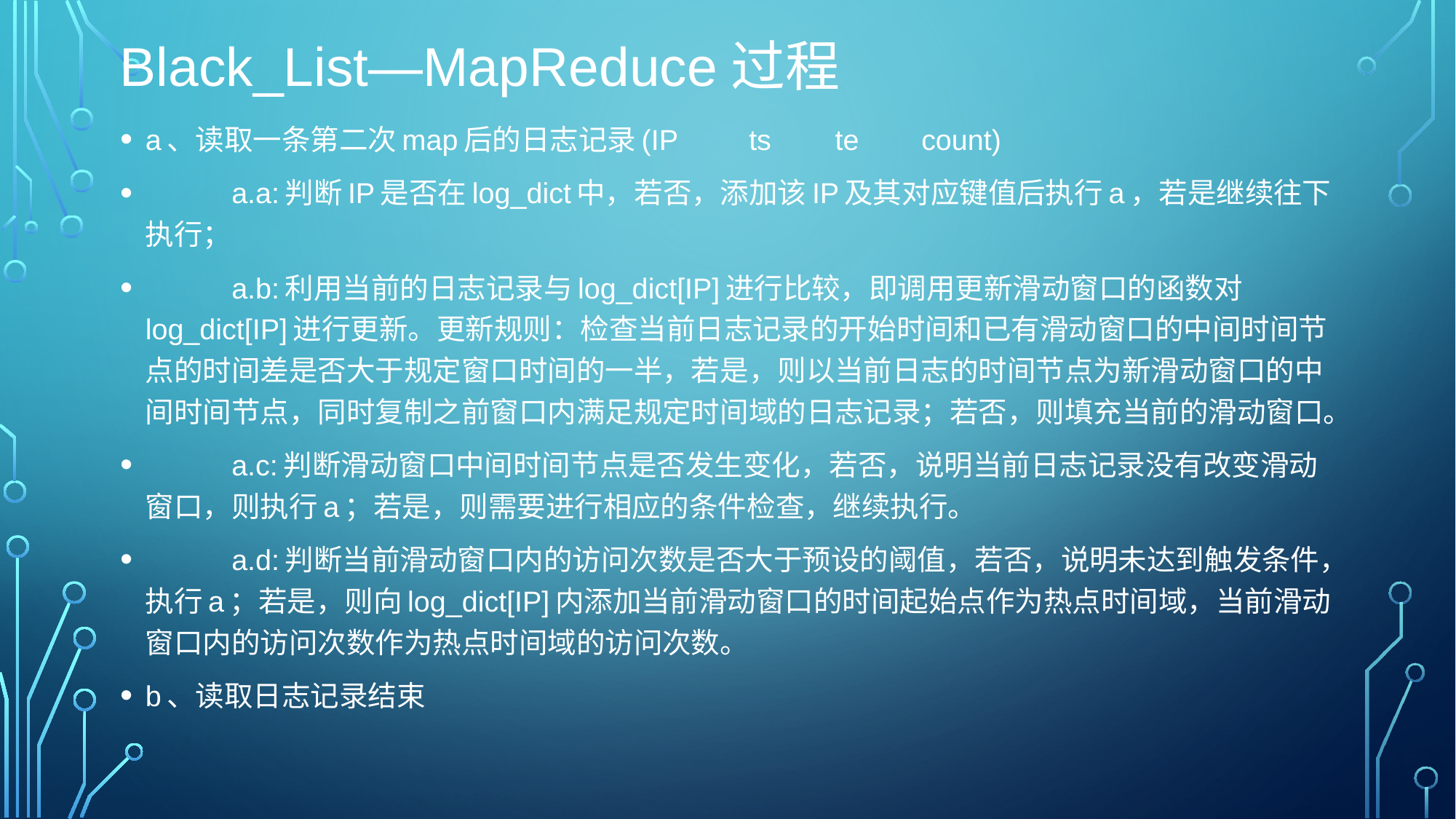

# Black_List—MapReduce过程
a、读取一条第二次map后的日志记录(IP		ts	te	count)
	a.a:判断IP是否在log_dict中，若否，添加该IP及其对应键值后执行a，若是继续往下执行；
	a.b:利用当前的日志记录与log_dict[IP]进行比较，即调用更新滑动窗口的函数对log_dict[IP]进行更新。更新规则：检查当前日志记录的开始时间和已有滑动窗口的中间时间节点的时间差是否大于规定窗口时间的一半，若是，则以当前日志的时间节点为新滑动窗口的中间时间节点，同时复制之前窗口内满足规定时间域的日志记录；若否，则填充当前的滑动窗口。
	a.c:判断滑动窗口中间时间节点是否发生变化，若否，说明当前日志记录没有改变滑动窗口，则执行a；若是，则需要进行相应的条件检查，继续执行。
	a.d:判断当前滑动窗口内的访问次数是否大于预设的阈值，若否，说明未达到触发条件，执行a；若是，则向log_dict[IP]内添加当前滑动窗口的时间起始点作为热点时间域，当前滑动窗口内的访问次数作为热点时间域的访问次数。
b、读取日志记录结束